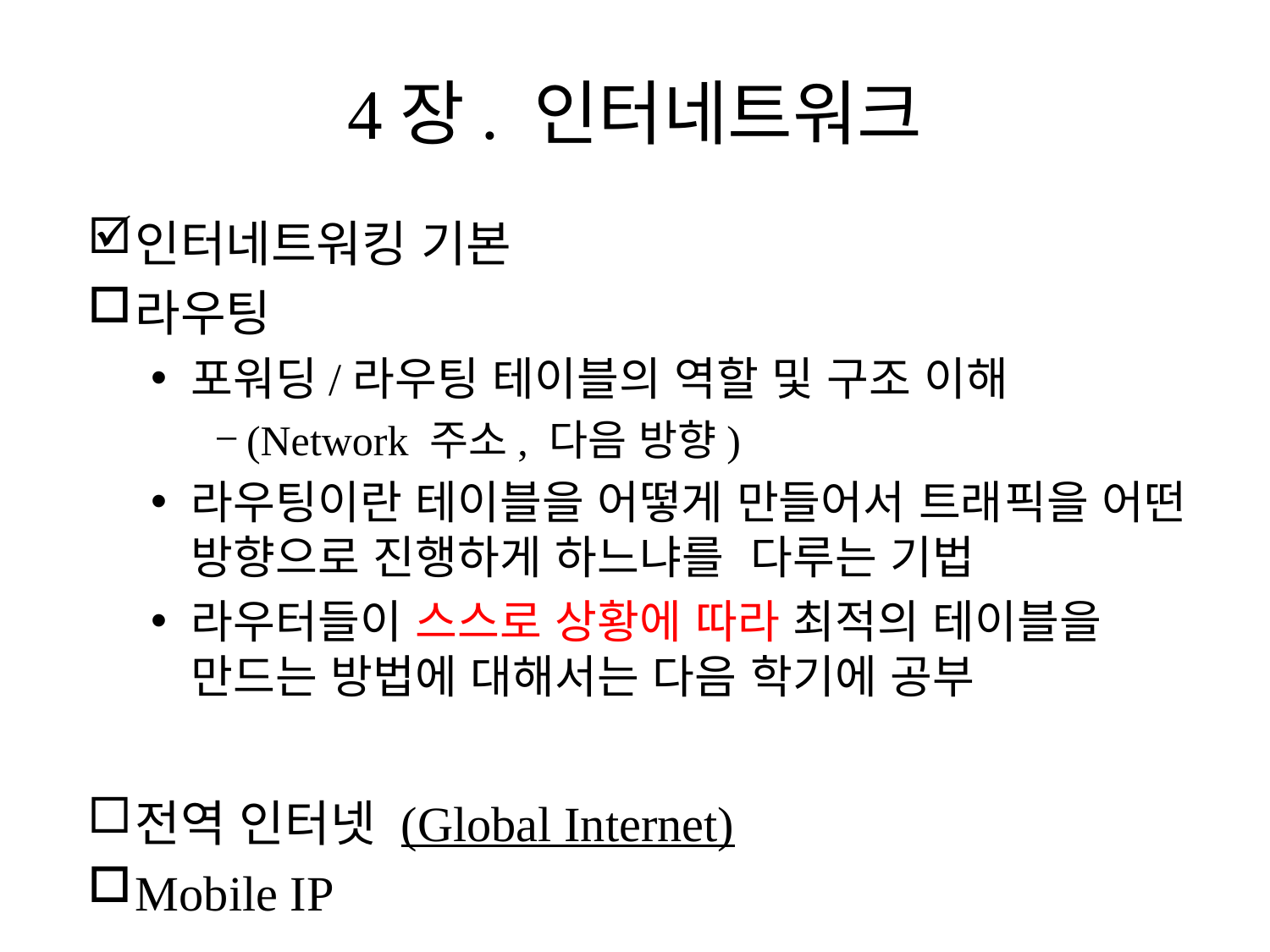

# 4장. 인터네트워크
인터네트워킹 기본
라우팅
포워딩/라우팅 테이블의 역할 및 구조 이해
(Network 주소, 다음 방향)
라우팅이란 테이블을 어떻게 만들어서 트래픽을 어떤 방향으로 진행하게 하느냐를  다루는 기법
라우터들이 스스로 상황에 따라 최적의 테이블을 만드는 방법에 대해서는 다음 학기에 공부

전역 인터넷 (Global Internet)
Mobile IP